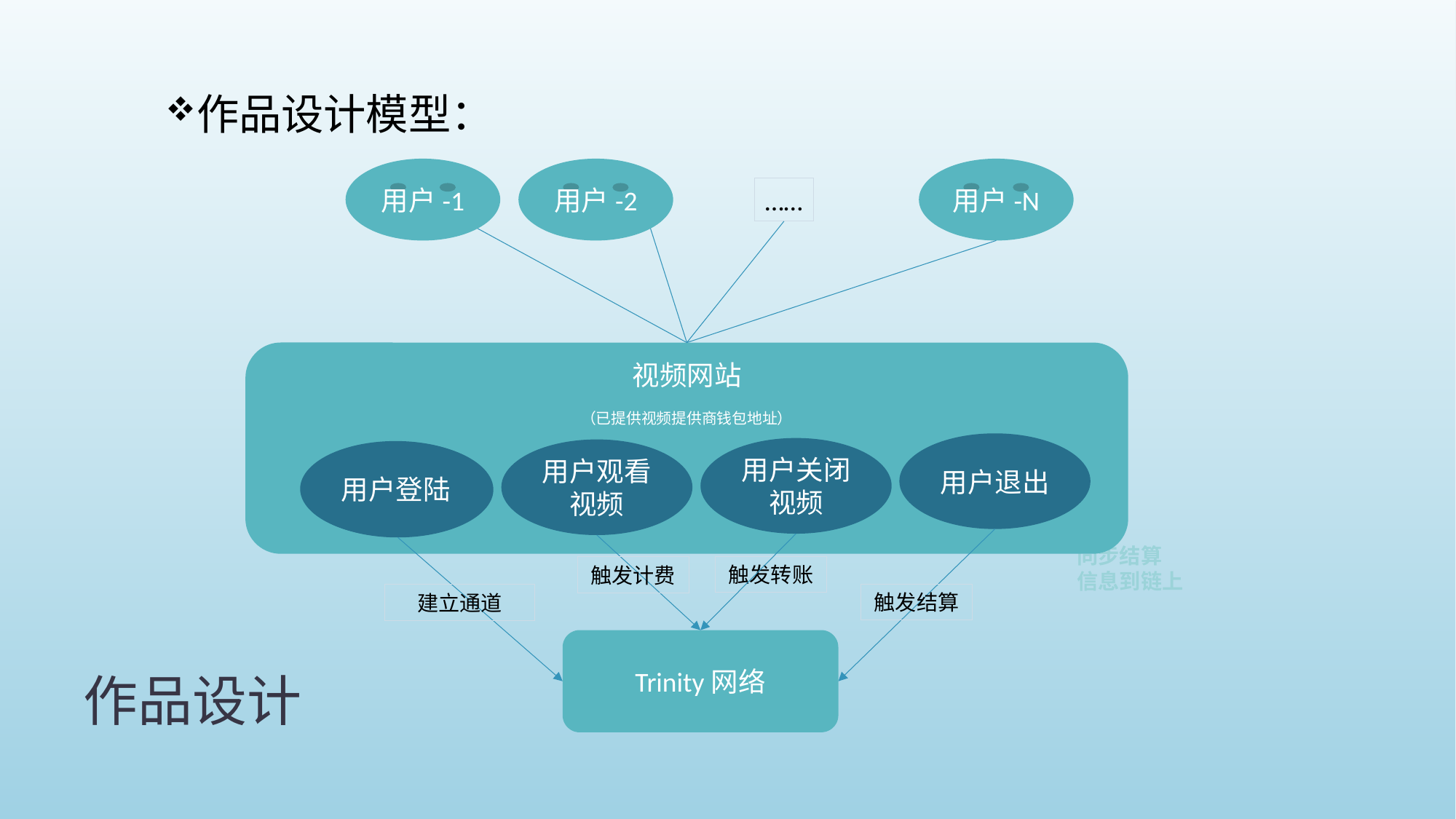

作品设计模型：

用户-1
用户-2
用户-N
……
视频网站

（已提供视频提供商钱包地址）
用户退出
用户关闭视频
用户观看视频
用户登陆
用户登陆

同步结算
信息到链上
触发转账
触发计费
触发结算
建立通道
Trinity网络
# 作品设计